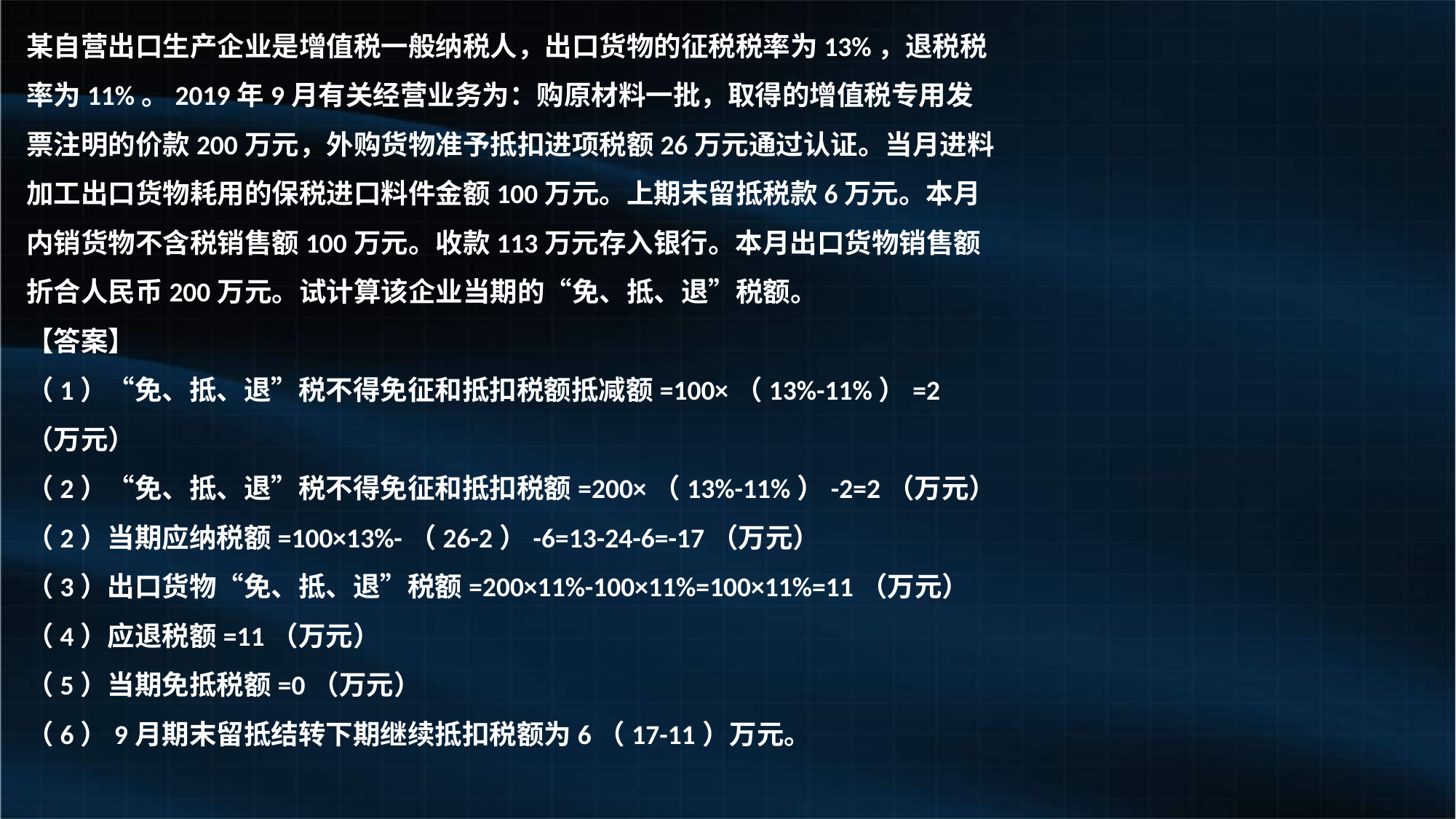

某自营出口生产企业是增值税一般纳税人，出口货物的征税税率为13%，退税税率为11%。2019年9月有关经营业务为：购原材料一批，取得的增值税专用发票注明的价款200万元，外购货物准予抵扣进项税额26万元通过认证。当月进料加工出口货物耗用的保税进口料件金额100万元。上期末留抵税款6万元。本月内销货物不含税销售额100万元。收款113万元存入银行。本月出口货物销售额折合人民币200万元。试计算该企业当期的“免、抵、退”税额。
【答案】
（1）“免、抵、退”税不得免征和抵扣税额抵减额=100×（13%-11%）=2（万元）
（2）“免、抵、退”税不得免征和抵扣税额=200×（13%-11%）-2=2（万元）
（2）当期应纳税额=100×13%-（26-2）-6=13-24-6=-17（万元）
（3）出口货物“免、抵、退”税额=200×11%-100×11%=100×11%=11（万元）
（4）应退税额=11（万元）
（5）当期免抵税额=0（万元）
（6）9月期末留抵结转下期继续抵扣税额为6（17-11）万元。